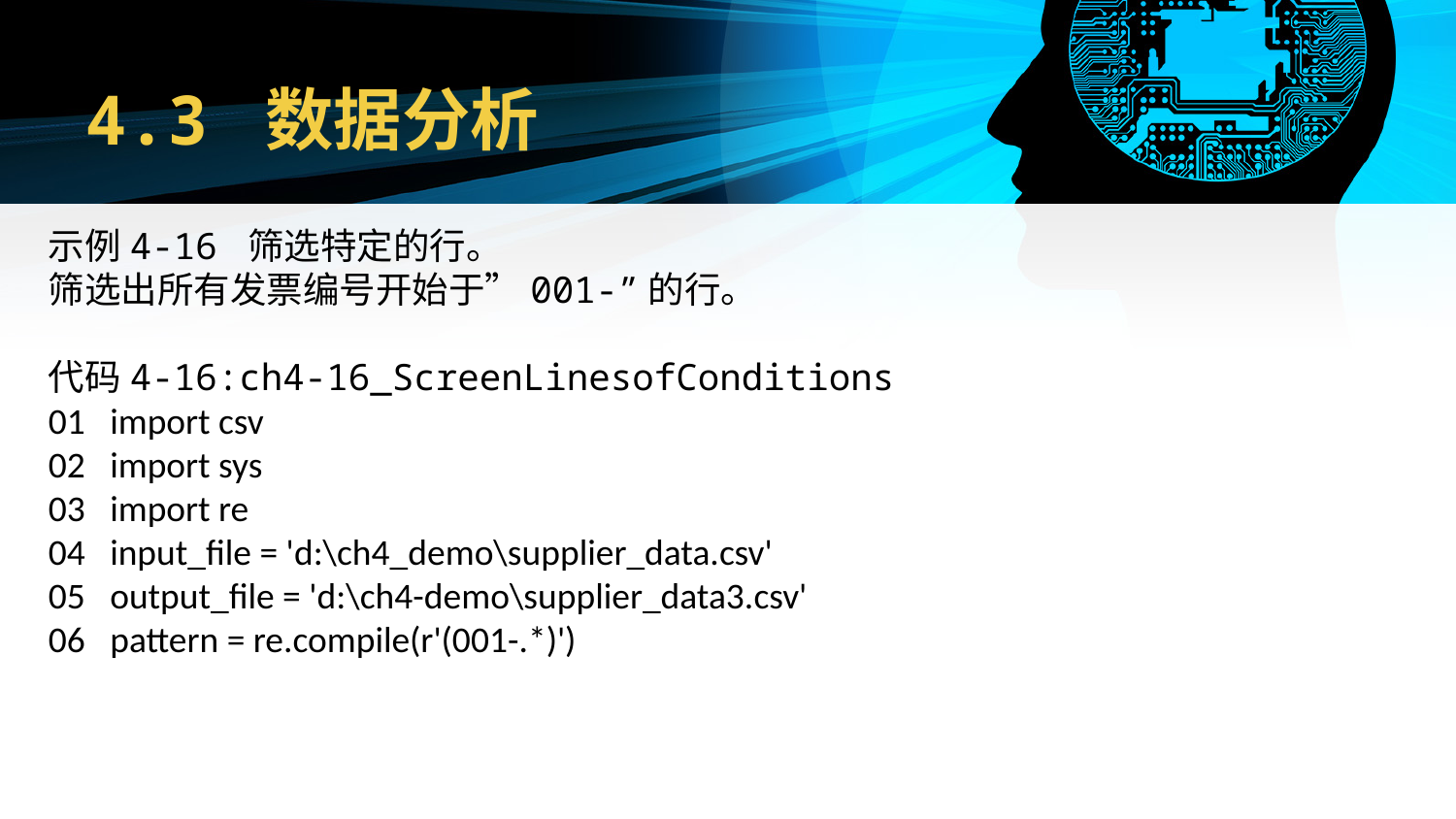

# 4.3 数据分析
示例4-16 筛选特定的行。
筛选出所有发票编号开始于”001-”的行。

代码4-16:ch4-16_ScreenLinesofConditions
01   import csv
02   import sys
03   import re
04   input_file = 'd:\ch4_demo\supplier_data.csv'
05   output_file = 'd:\ch4-demo\supplier_data3.csv'
06   pattern = re.compile(r'(001-.*)')